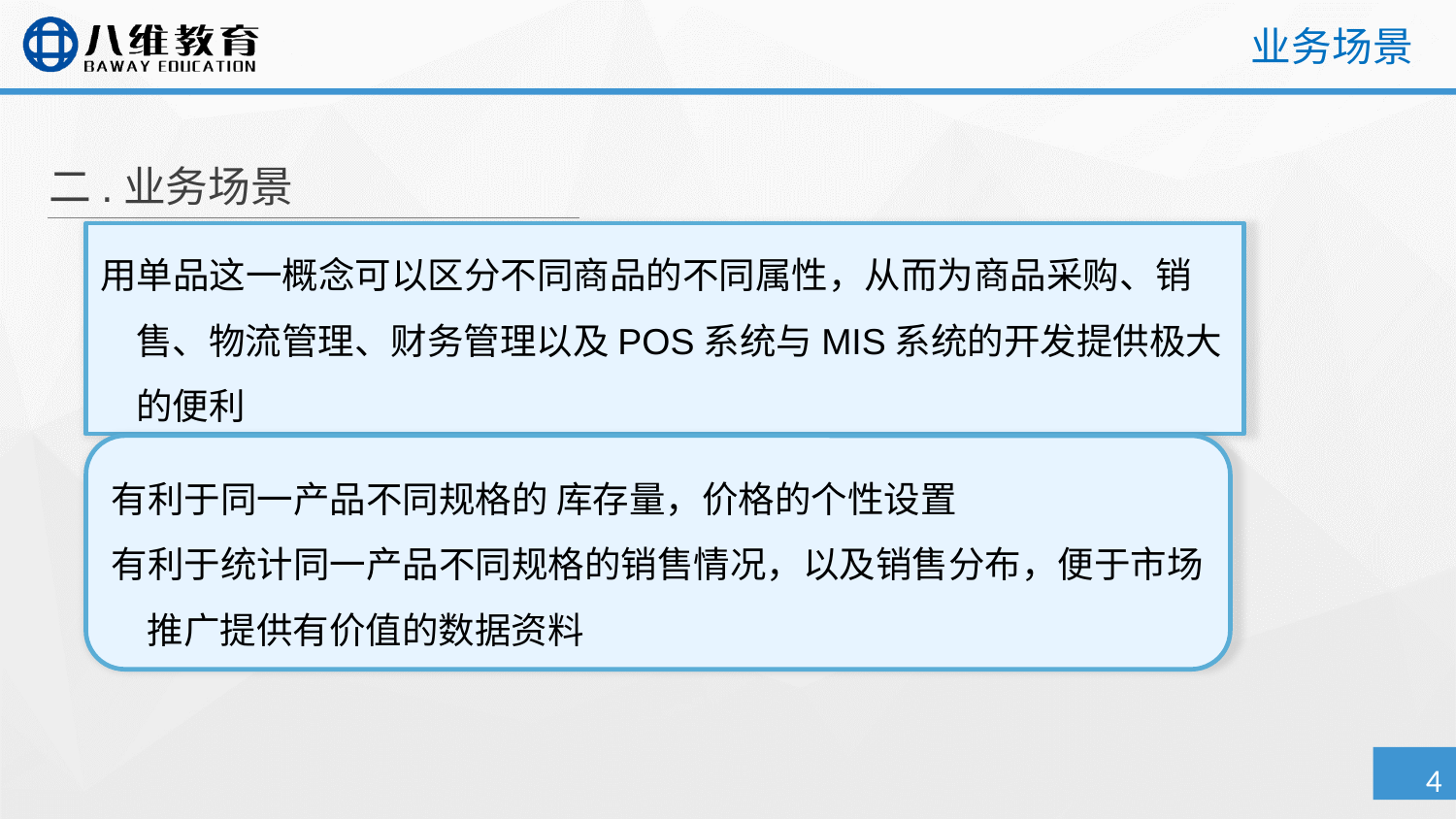

# 业务场景
二.业务场景

用单品这一概念可以区分不同商品的不同属性，从而为商品采购、销售、物流管理、财务管理以及POS系统与MIS系统的开发提供极大的便利
有利于同一产品不同规格的 库存量，价格的个性设置
有利于统计同一产品不同规格的销售情况，以及销售分布，便于市场推广提供有价值的数据资料